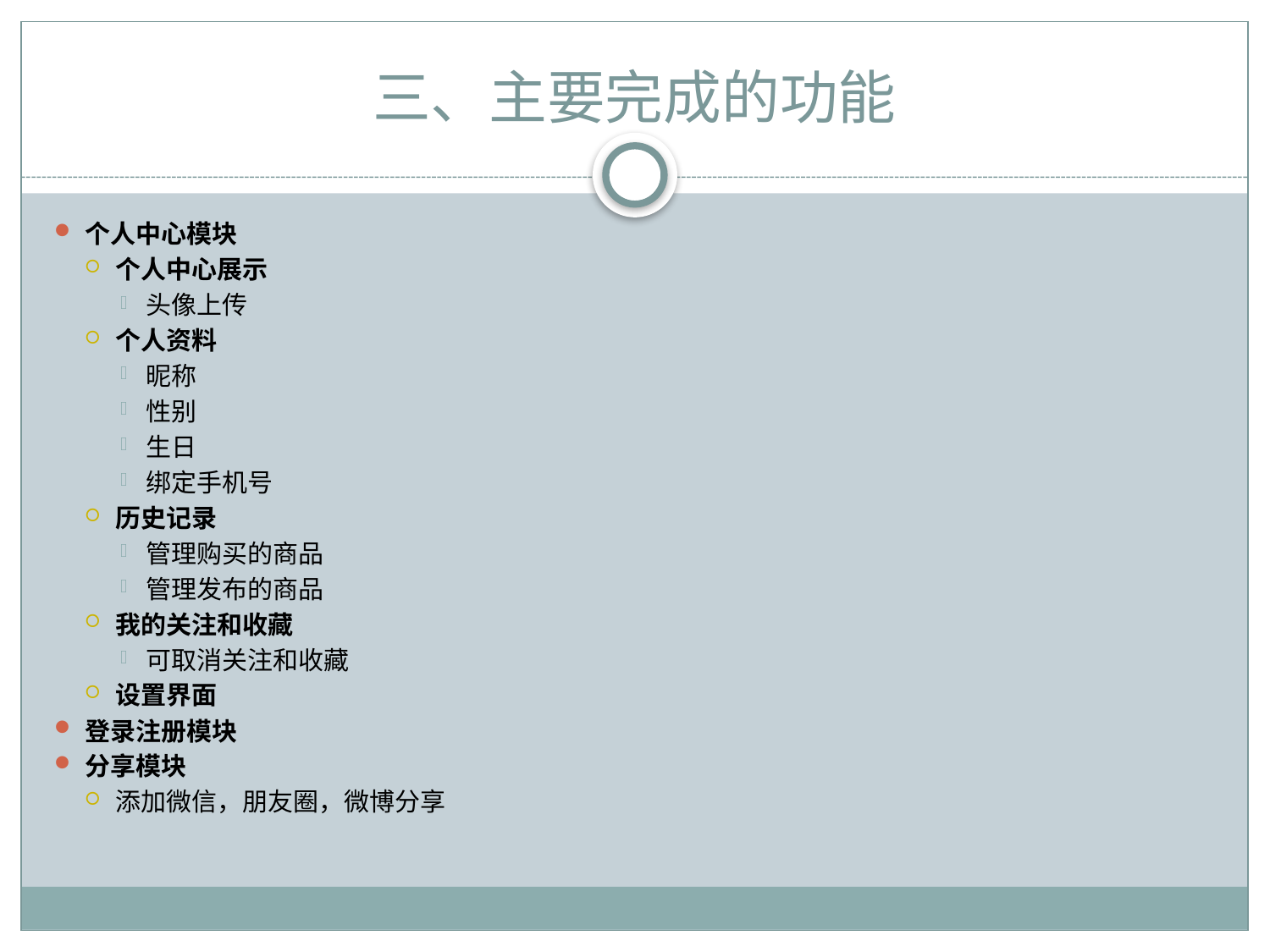

# 三、主要完成的功能
个人中心模块
个人中心展示
头像上传
个人资料
昵称
性别
生日
绑定手机号
历史记录
管理购买的商品
管理发布的商品
我的关注和收藏
可取消关注和收藏
设置界面
登录注册模块
分享模块
添加微信，朋友圈，微博分享